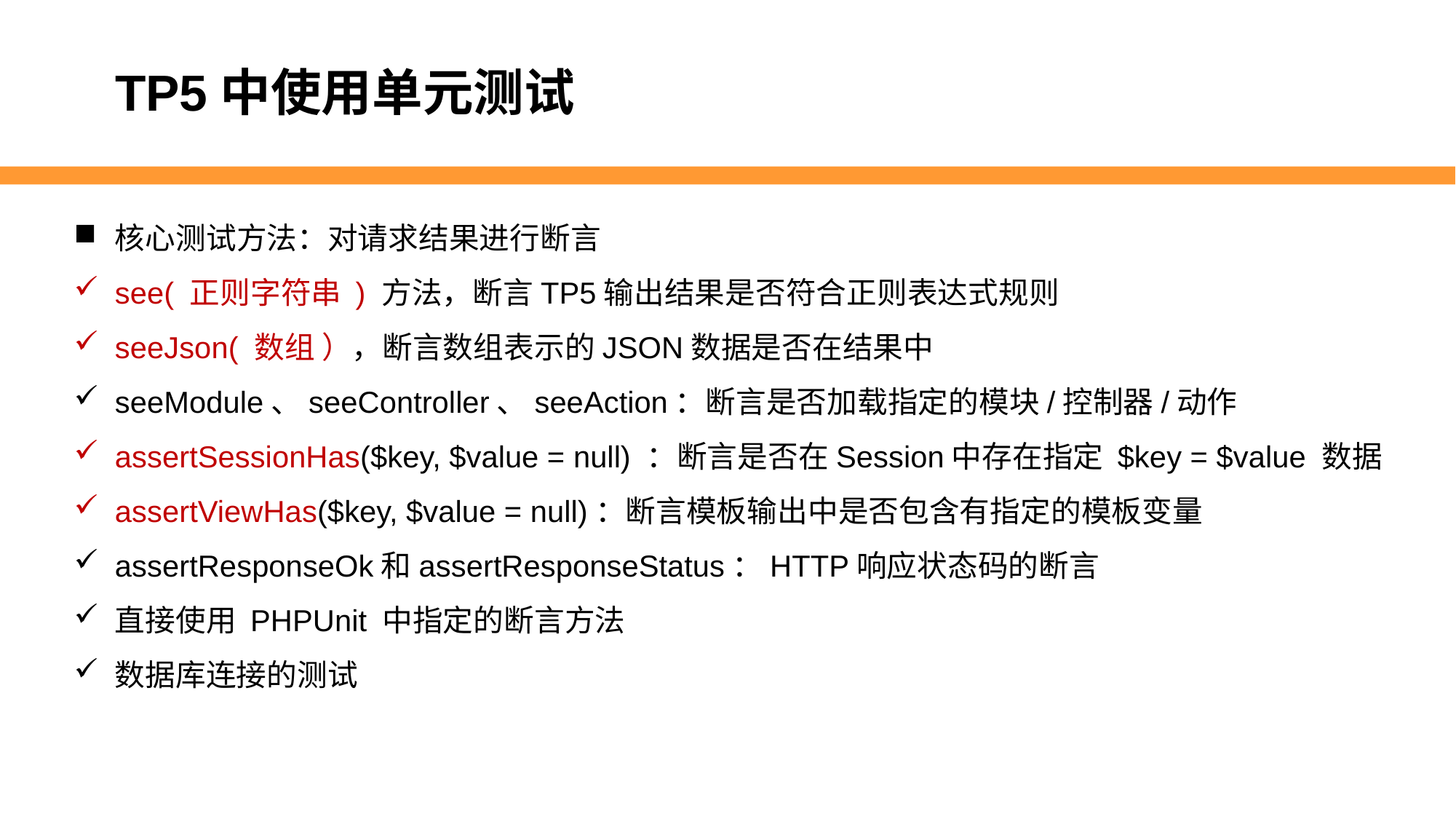

TP5中使用单元测试
核心测试方法：对请求结果进行断言
see( 正则字符串 ) 方法，断言TP5输出结果是否符合正则表达式规则
seeJson( 数组 ），断言数组表示的JSON数据是否在结果中
seeModule、seeController、seeAction：断言是否加载指定的模块/控制器/动作
assertSessionHas($key, $value = null) ：断言是否在Session中存在指定 $key = $value 数据
assertViewHas($key, $value = null)：断言模板输出中是否包含有指定的模板变量
assertResponseOk和assertResponseStatus：HTTP响应状态码的断言
直接使用 PHPUnit 中指定的断言方法
数据库连接的测试